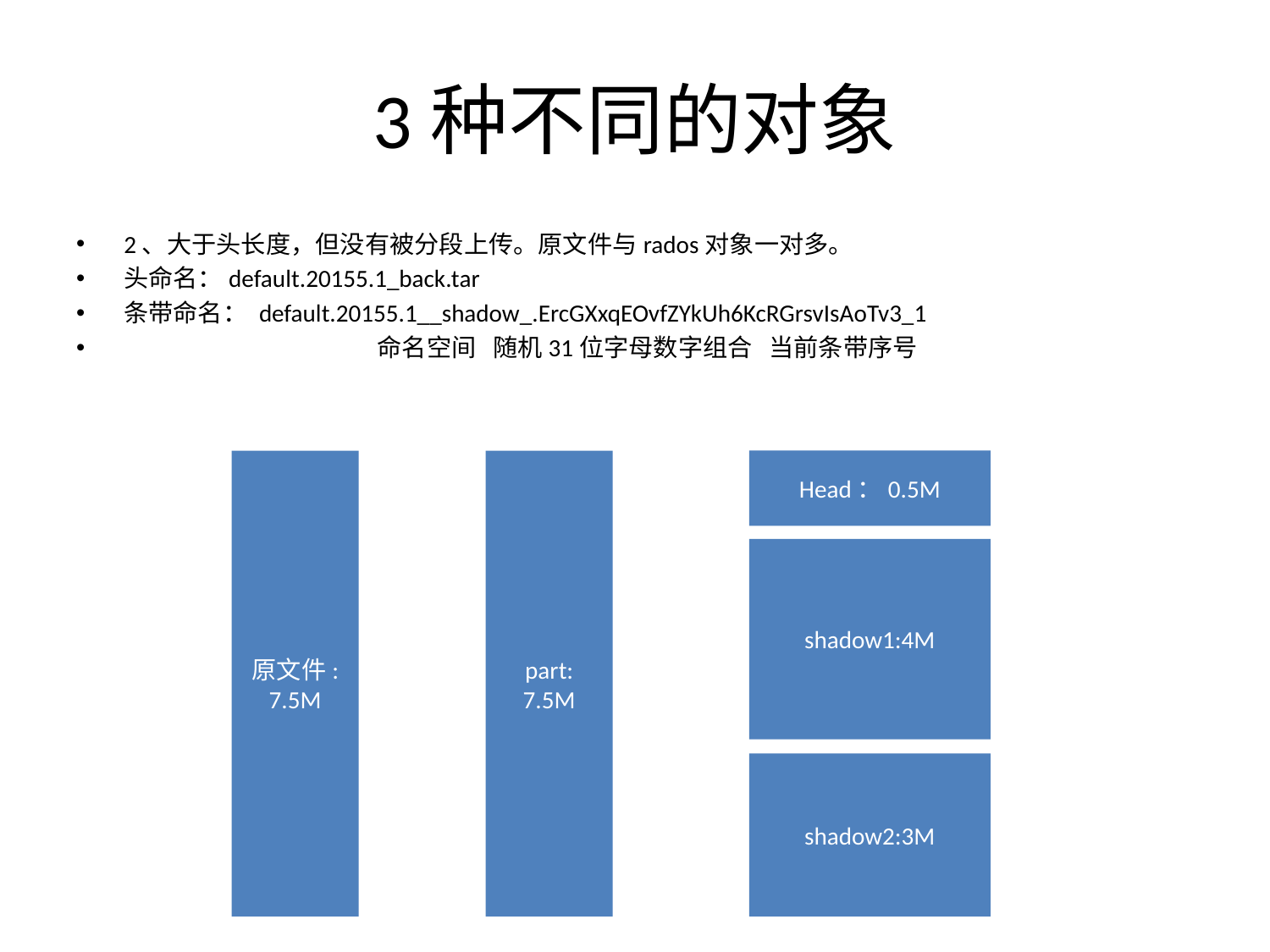

# 3种不同的对象
2、大于头长度，但没有被分段上传。原文件与rados对象一对多。
头命名：default.20155.1_back.tar
条带命名： default.20155.1__shadow_.ErcGXxqEOvfZYkUh6KcRGrsvIsAoTv3_1
                                             命名空间   随机31位字母数字组合   当前条带序号

原文件:
7.5M
part:
7.5M
Head：0.5M
shadow1:4M
shadow2:3M